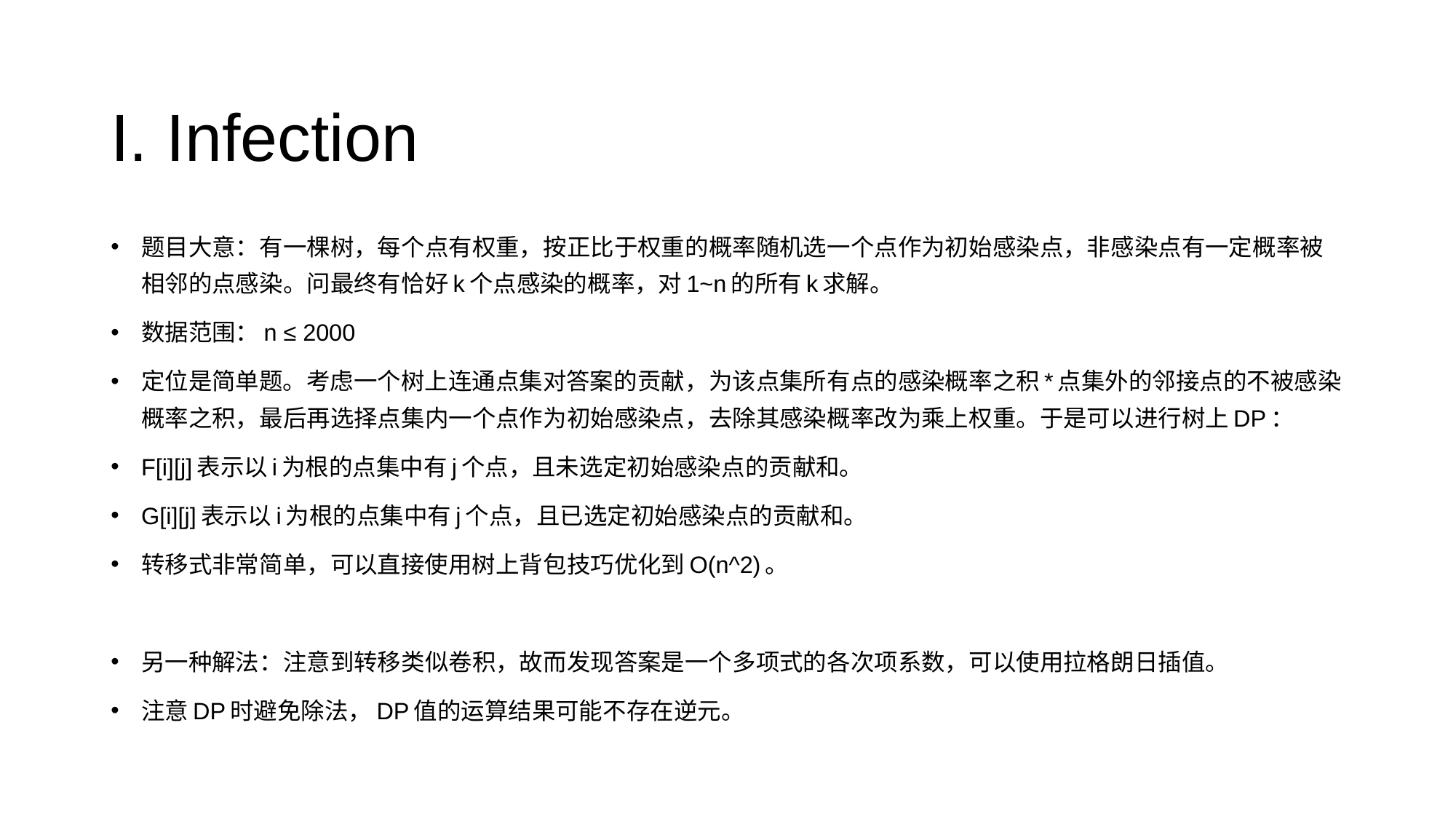

# I. Infection
题目大意：有一棵树，每个点有权重，按正比于权重的概率随机选一个点作为初始感染点，非感染点有一定概率被相邻的点感染。问最终有恰好k个点感染的概率，对1~n的所有k求解。
数据范围：n ≤ 2000
定位是简单题。考虑一个树上连通点集对答案的贡献，为该点集所有点的感染概率之积*点集外的邻接点的不被感染概率之积，最后再选择点集内一个点作为初始感染点，去除其感染概率改为乘上权重。于是可以进行树上DP：
F[i][j]表示以i为根的点集中有j个点，且未选定初始感染点的贡献和。
G[i][j]表示以i为根的点集中有j个点，且已选定初始感染点的贡献和。
转移式非常简单，可以直接使用树上背包技巧优化到O(n^2)。

另一种解法：注意到转移类似卷积，故而发现答案是一个多项式的各次项系数，可以使用拉格朗日插值。
注意DP时避免除法，DP值的运算结果可能不存在逆元。